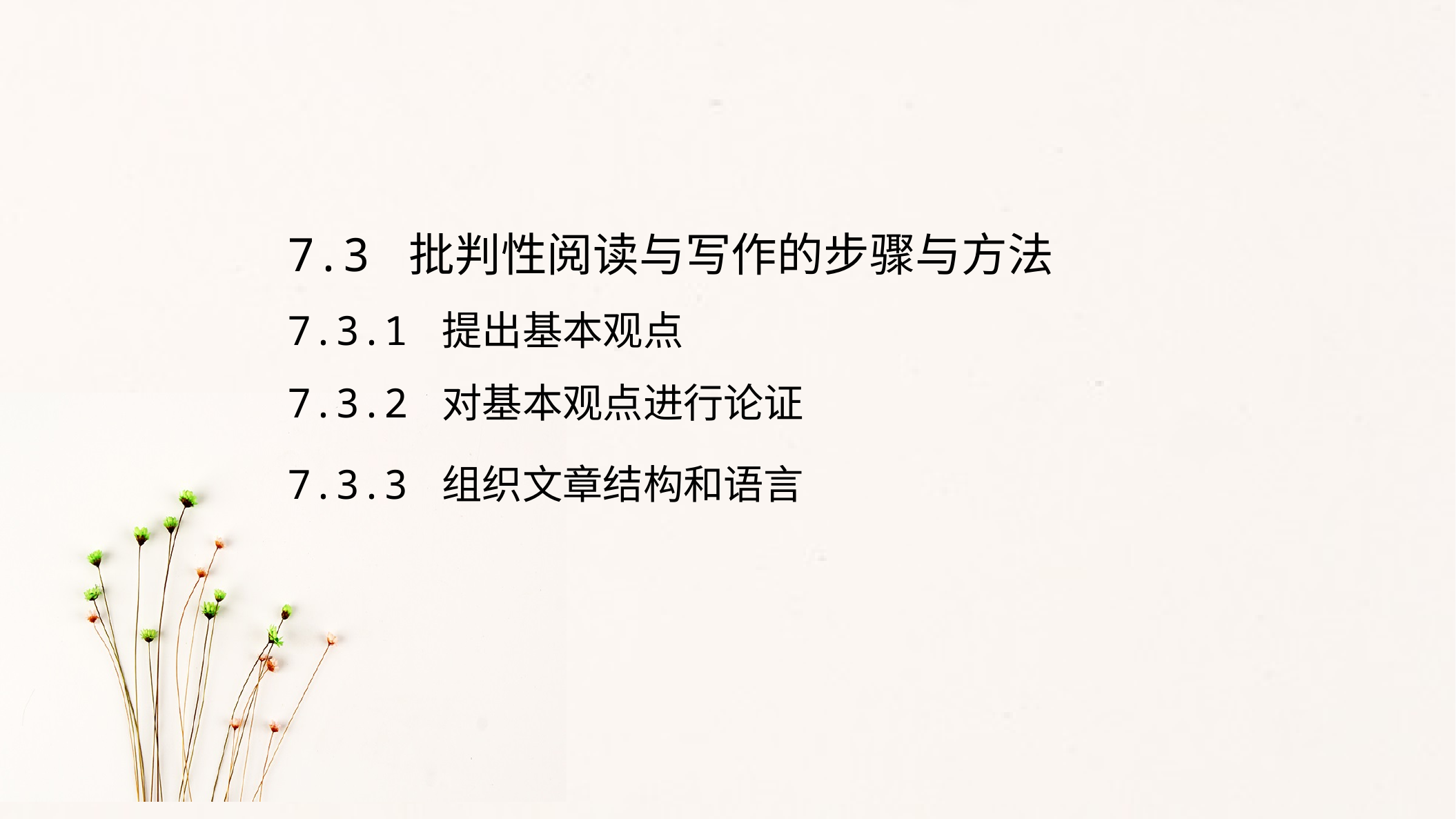

7.3 批判性阅读与写作的步骤与方法
7.3.1 提出基本观点
7.3.2 对基本观点进行论证
7.3.3 组织文章结构和语言